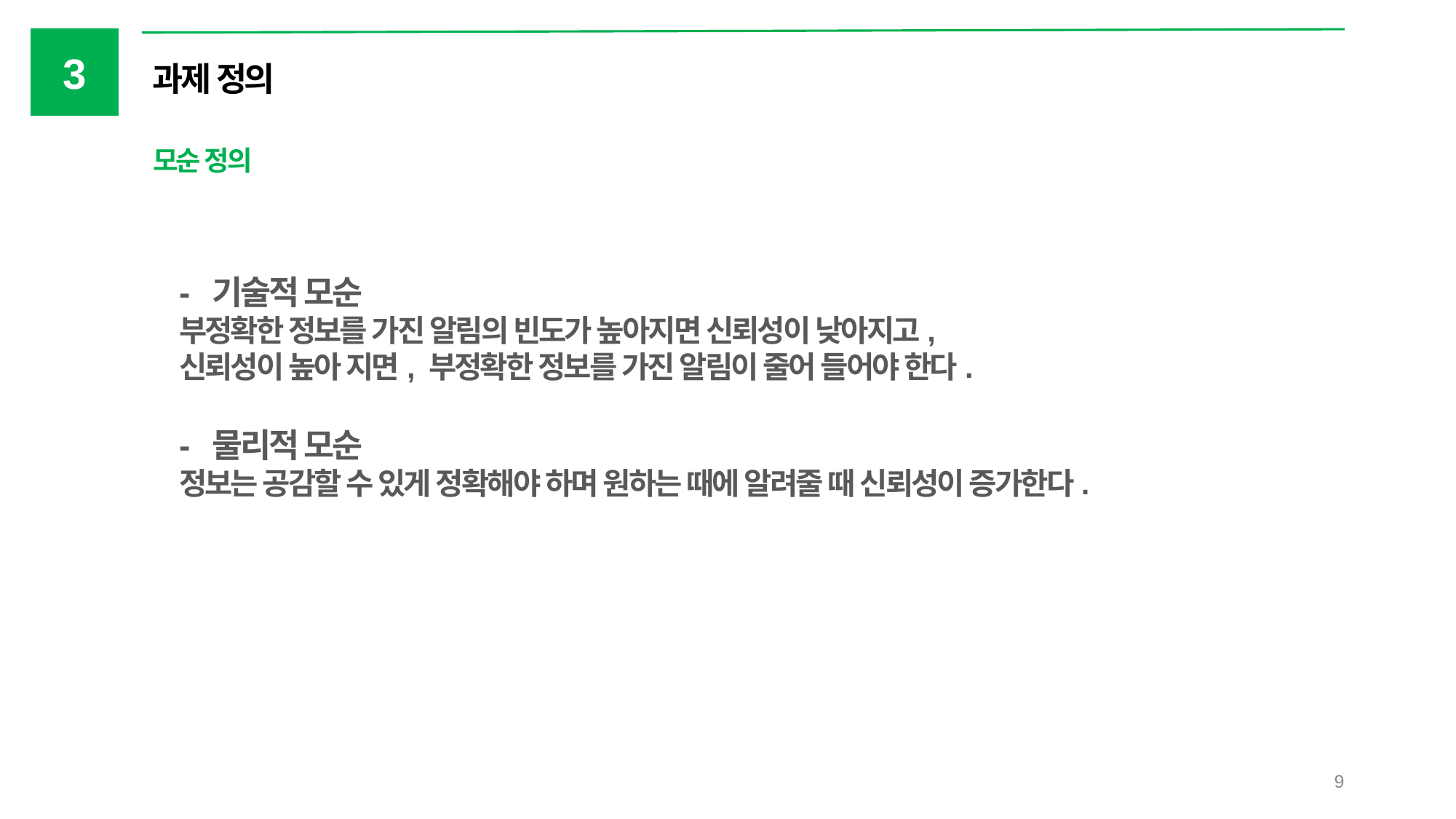

3
과제 정의
모순 정의
-  기술적 모순
부정확한 정보를 가진 알림의 빈도가 높아지면 신뢰성이 낮아지고,
신뢰성이 높아 지면, 부정확한 정보를 가진 알림이 줄어 들어야 한다.

-  물리적 모순
정보는 공감할 수 있게 정확해야 하며 원하는 때에 알려줄 때 신뢰성이 증가한다.
9